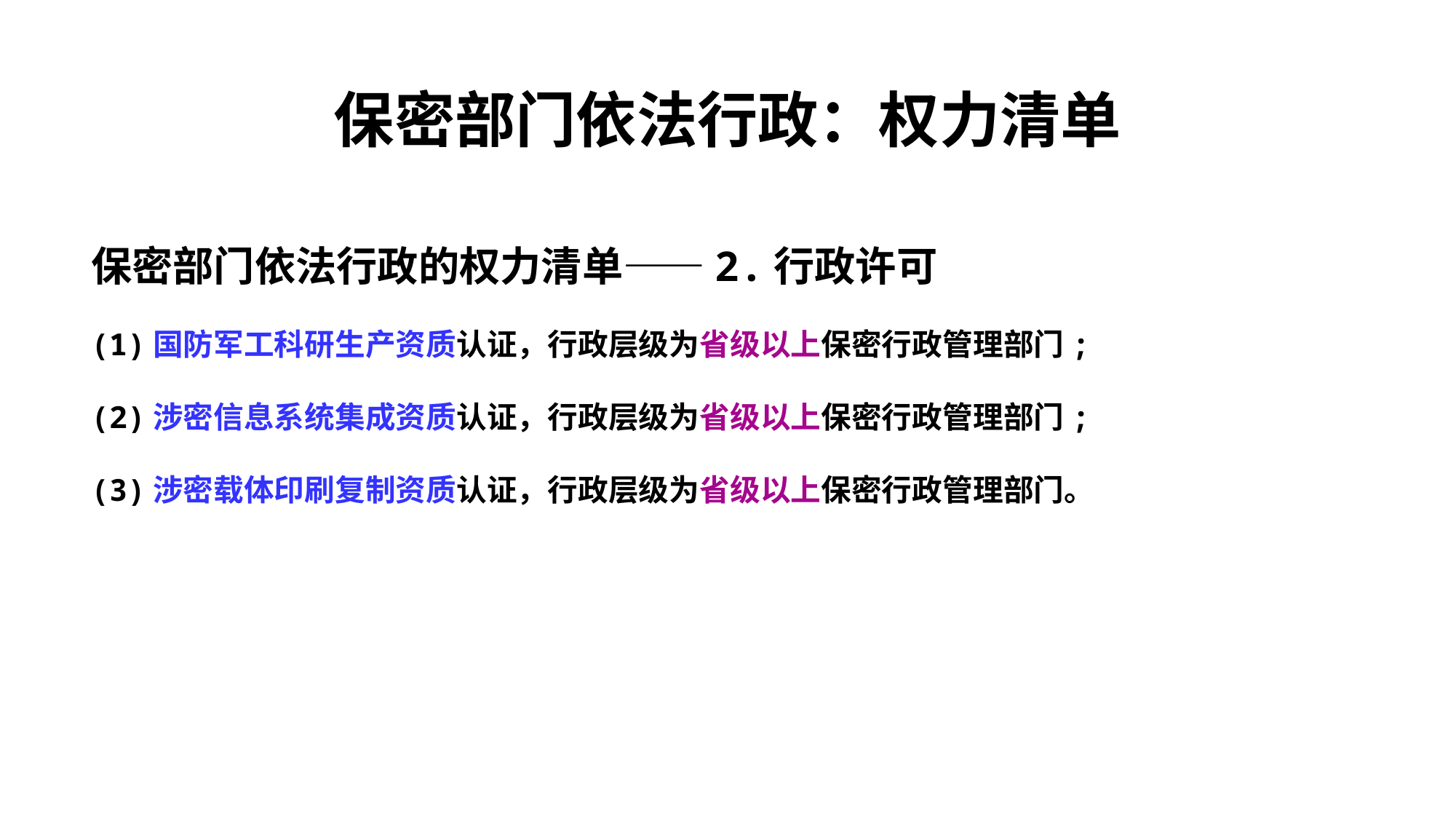

# 保密部门依法行政：权力清单
保密部门依法行政的权力清单——2.行政许可
(1)国防军工科研生产资质认证，行政层级为省级以上保密行政管理部门;
(2)涉密信息系统集成资质认证，行政层级为省级以上保密行政管理部门;
(3)涉密载体印刷复制资质认证，行政层级为省级以上保密行政管理部门。